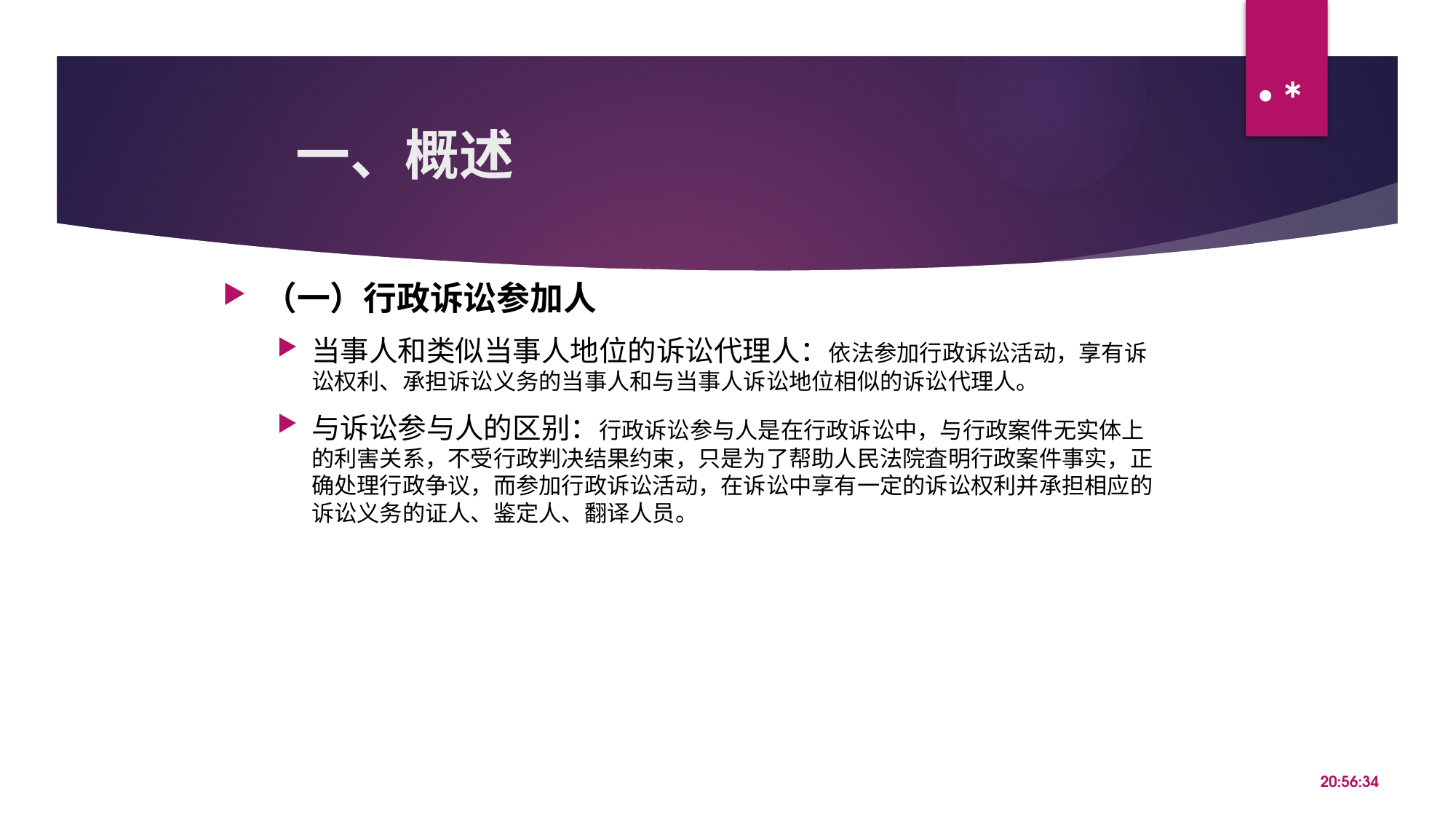

*
# 一、概述
（一）行政诉讼参加人
当事人和类似当事人地位的诉讼代理人：依法参加行政诉讼活动，享有诉讼权利、承担诉讼义务的当事人和与当事人诉讼地位相似的诉讼代理人。
与诉讼参与人的区别：行政诉讼参与人是在行政诉讼中，与行政案件无实体上的利害关系，不受行政判决结果约束，只是为了帮助人民法院査明行政案件事实，正确处理行政争议，而参加行政诉讼活动，在诉讼中享有一定的诉讼权利并承担相应的诉讼义务的证人、鉴定人、翻译人员。
20:56:34